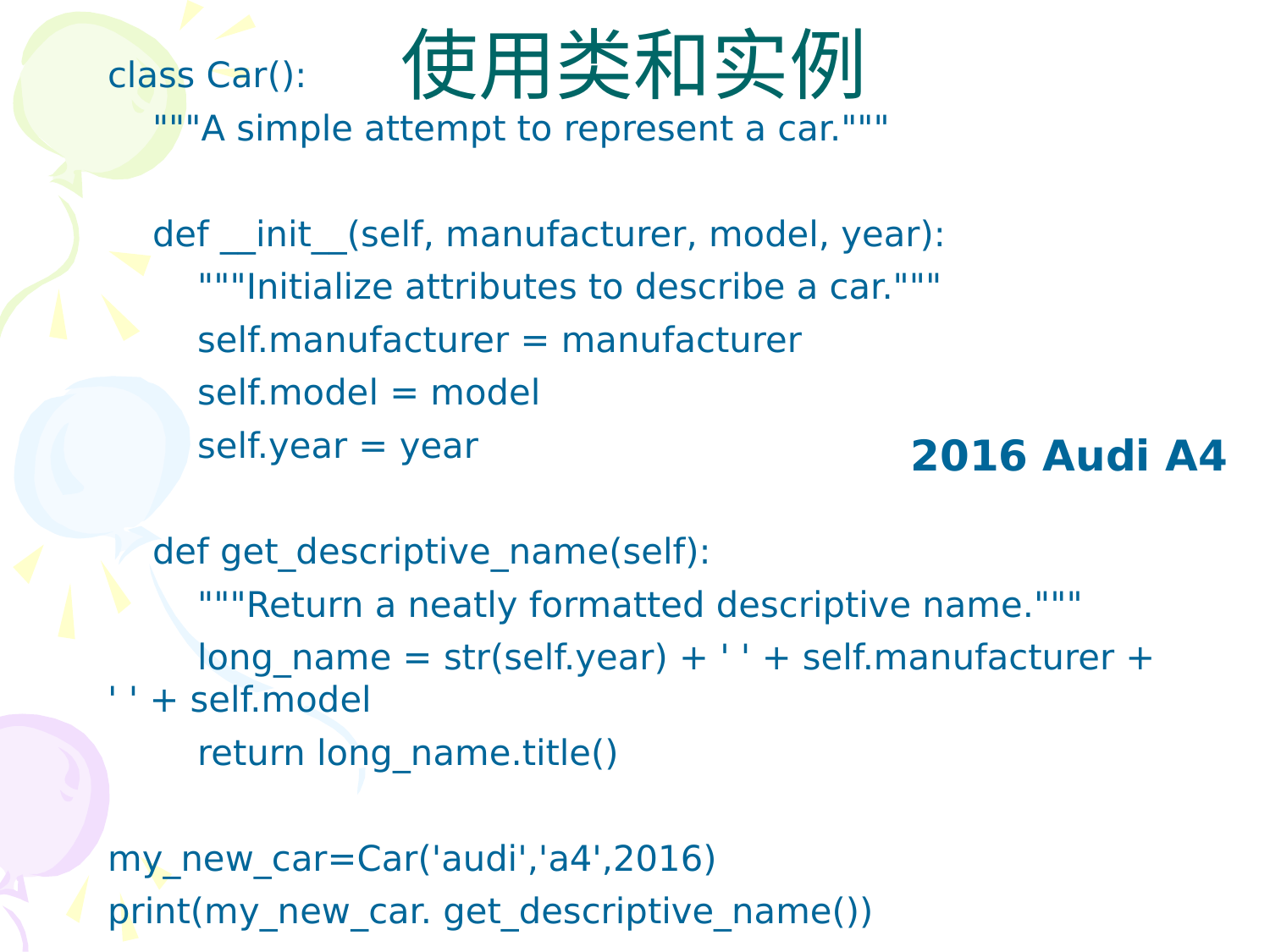

# 使用类和实例
class Car():
    """A simple attempt to represent a car."""

    def __init__(self, manufacturer, model, year):
        """Initialize attributes to describe a car."""
        self.manufacturer = manufacturer
        self.model = model
        self.year = year

    def get_descriptive_name(self):
        """Return a neatly formatted descriptive name."""
        long_name = str(self.year) + ' ' + self.manufacturer + ' ' + self.model
        return long_name.title()

my_new_car=Car('audi','a4',2016)
print(my_new_car. get_descriptive_name())
2016 Audi A4